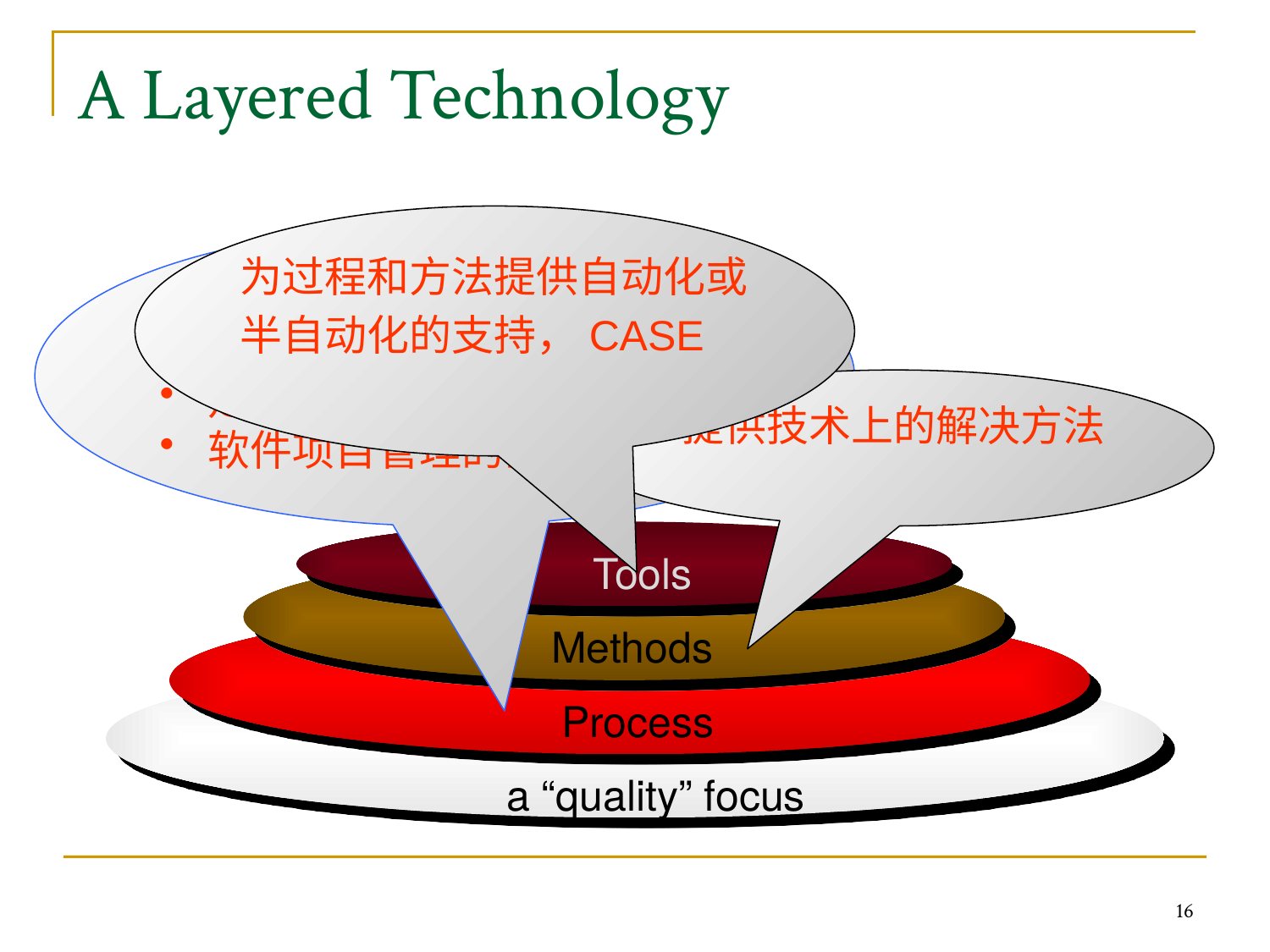

A Layered Technology
为过程和方法提供自动化或半自动化的支持，CASE
软件工程的基础
将各个技术层次结合在一起
定义了一个框架
软件项目管理的基础

提供技术上的解决方法

Tools

Methods

Process

a “quality” focus
16